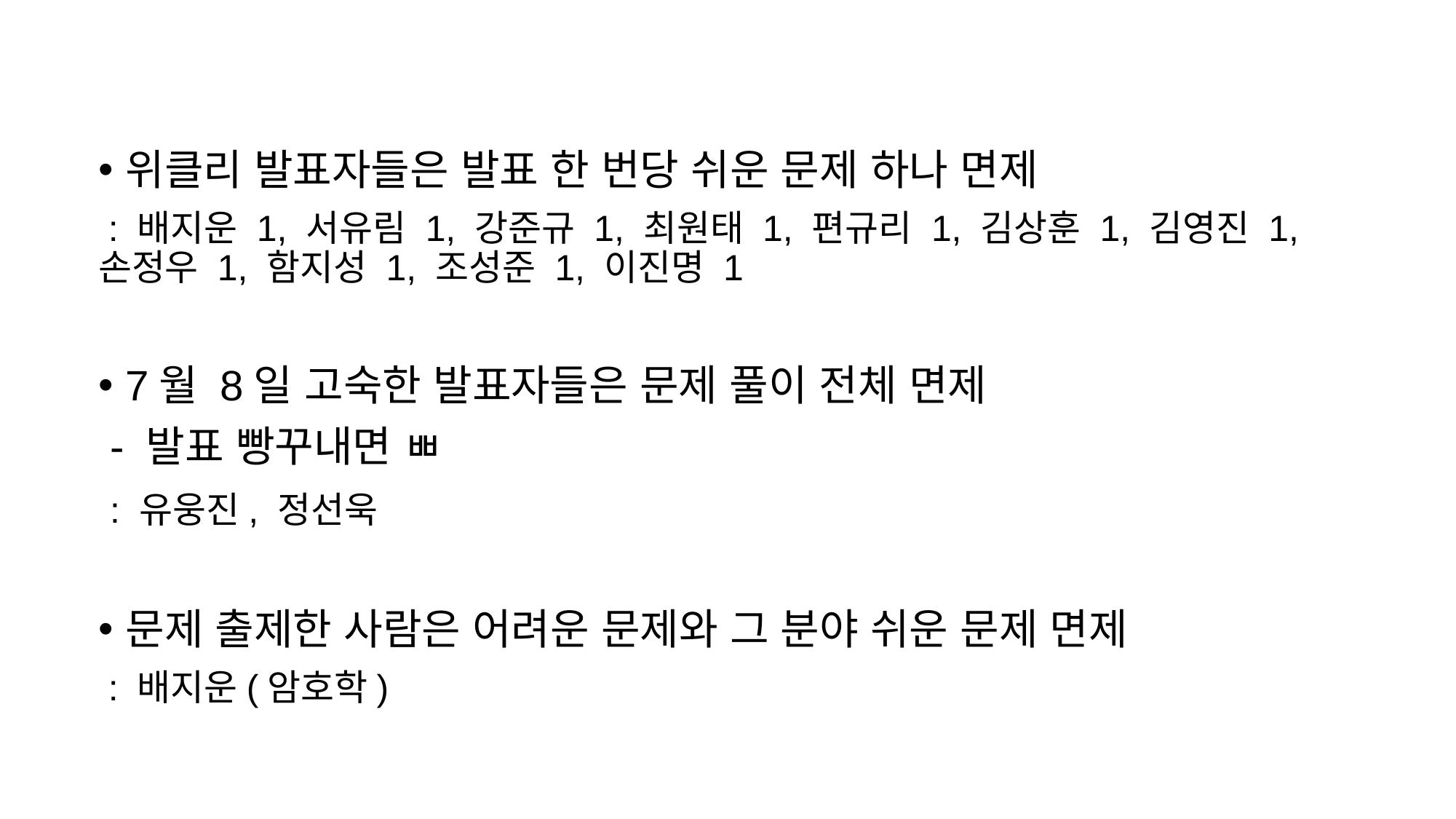

위클리 발표자들은 발표 한 번당 쉬운 문제 하나 면제
 : 배지운 1, 서유림 1, 강준규 1, 최원태 1, 편규리 1, 김상훈 1, 김영진 1, 손정우 1, 함지성 1, 조성준 1, 이진명 1

7월 8일 고숙한 발표자들은 문제 풀이 전체 면제
 - 발표 빵꾸내면 ㅃ
 : 유웅진, 정선욱

문제 출제한 사람은 어려운 문제와 그 분야 쉬운 문제 면제
 : 배지운(암호학)